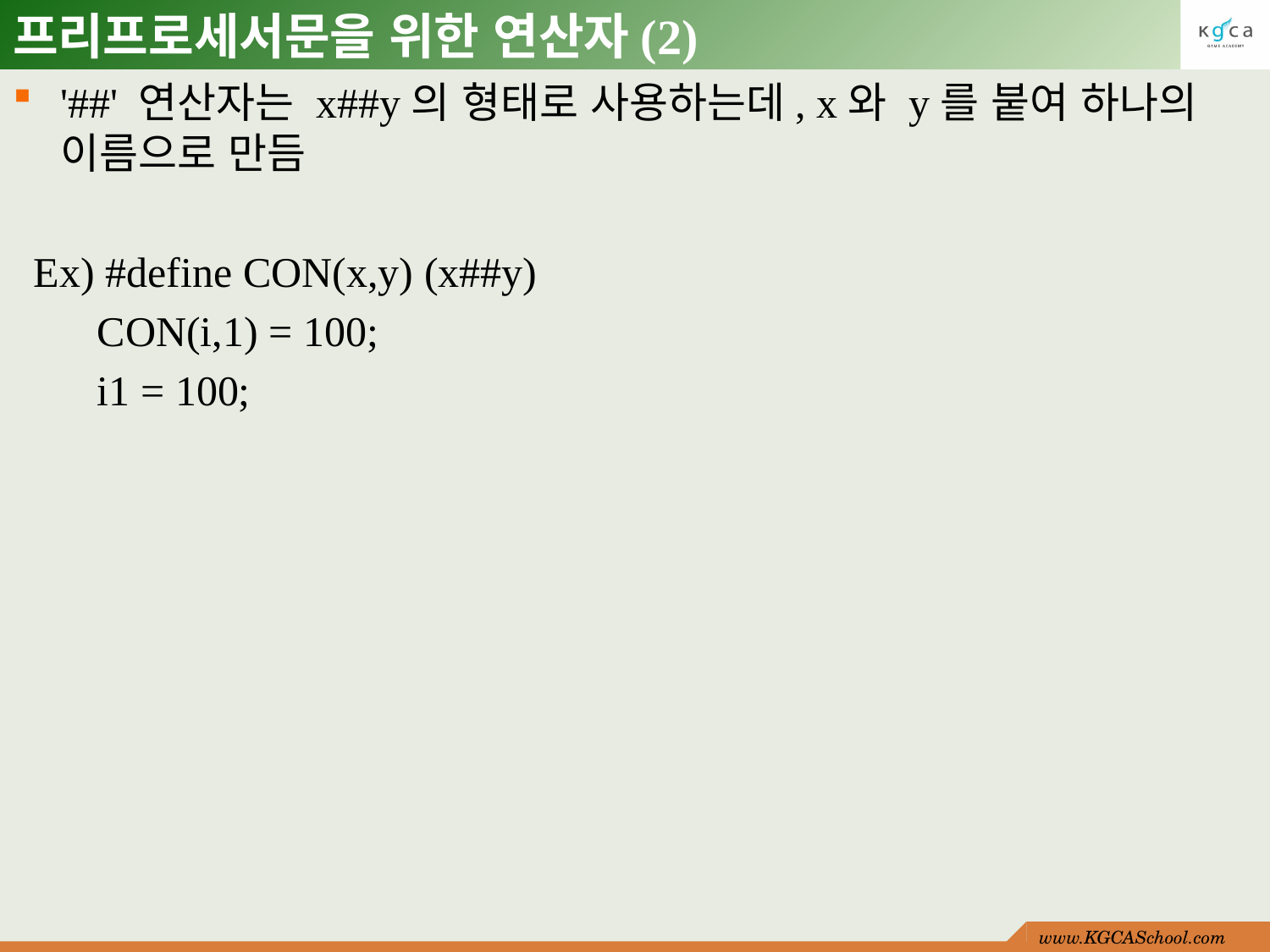

# 프리프로세서문을 위한 연산자(2)
'##' 연산자는 x##y의 형태로 사용하는데, x와 y를 붙여 하나의 이름으로 만듬

  Ex) #define CON(x,y) (x##y)
        CON(i,1) = 100;
        i1 = 100;